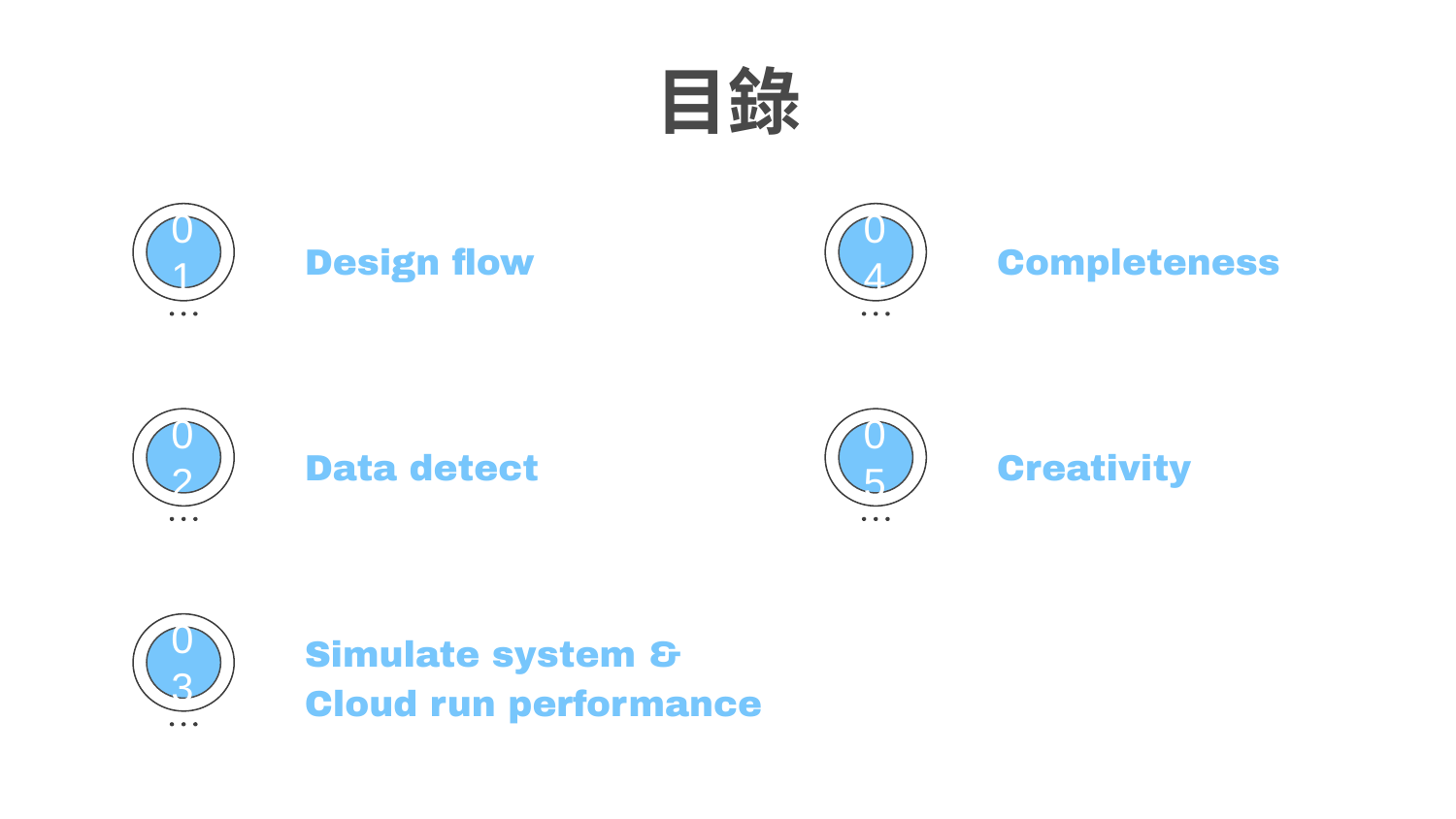

# 目錄

01
Design flow

04
Completeness

02
Data detect

05
Creativity

Simulate system & Cloud run performance
03